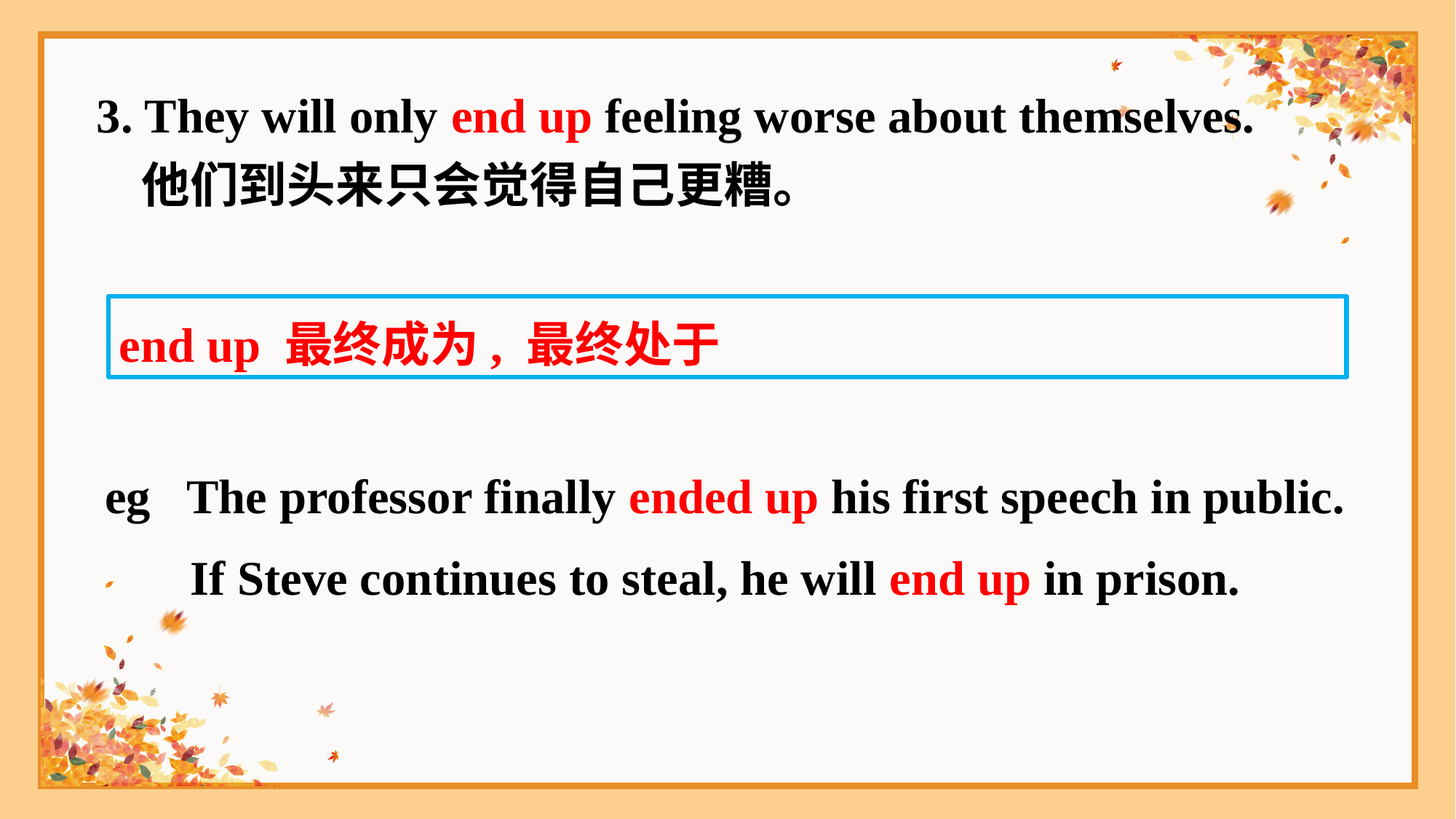

3. They will only end up feeling worse about themselves.
   他们到头来只会觉得自己更糟。
end up 最终成为, 最终处于
eg   The professor finally ended up his first speech in public.
       If Steve continues to steal, he will end up in prison.